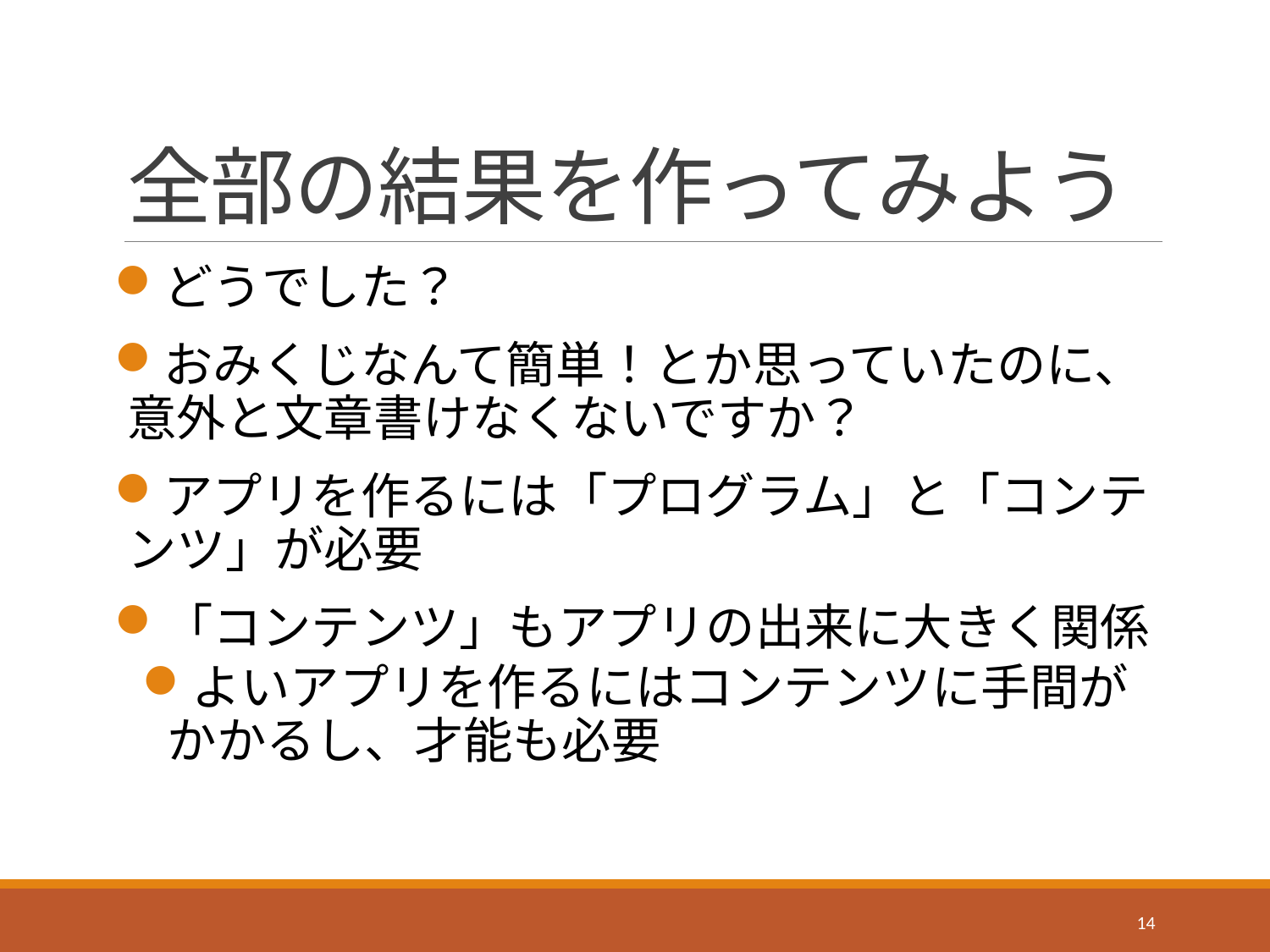

# 全部の結果を作ってみよう
どうでした？
おみくじなんて簡単！とか思っていたのに、意外と文章書けなくないですか？
アプリを作るには「プログラム」と「コンテンツ」が必要
「コンテンツ」もアプリの出来に大きく関係
よいアプリを作るにはコンテンツに手間がかかるし、才能も必要
14